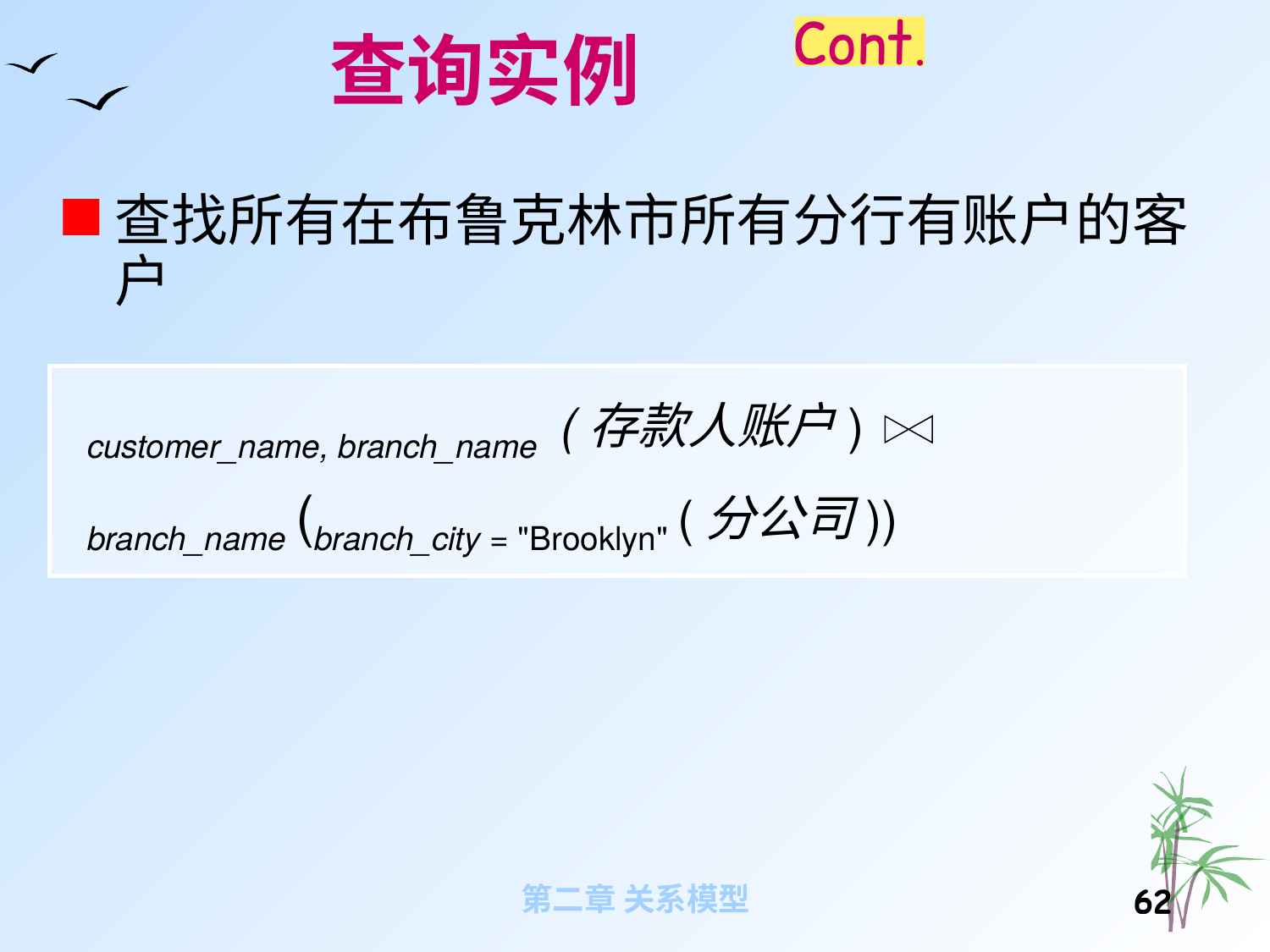

查询实例
Cont.
查找所有在布鲁克林市所有分行有账户的客户

customer_name, branch_name  (存款人账户)
branch_name (branch_city = "Brooklyn" (分公司))

第二章 关系模型
62